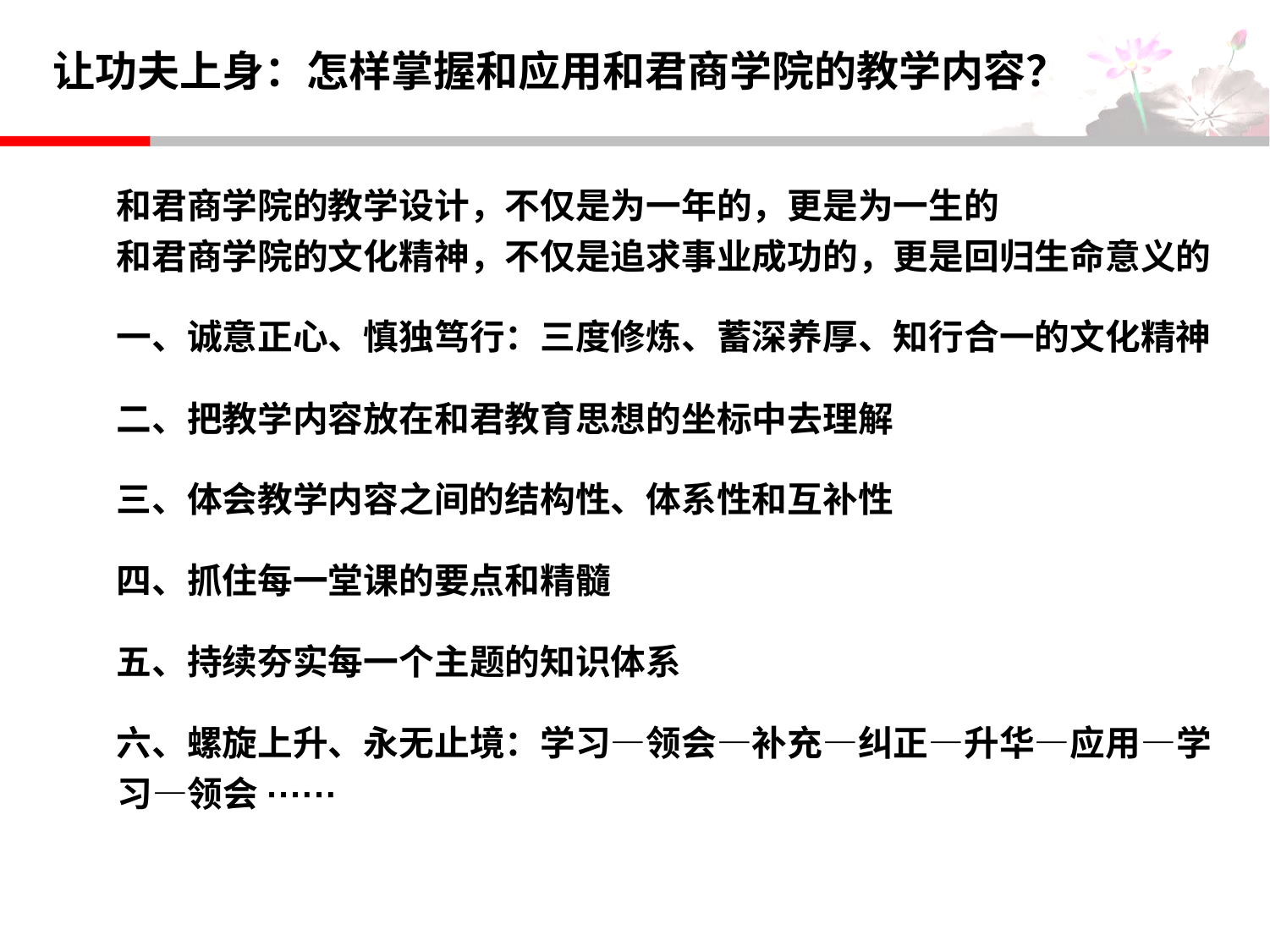

让功夫上身：怎样掌握和应用和君商学院的教学内容？
和君商学院的教学设计，不仅是为一年的，更是为一生的
和君商学院的文化精神，不仅是追求事业成功的，更是回归生命意义的

一、诚意正心、慎独笃行：三度修炼、蓄深养厚、知行合一的文化精神

二、把教学内容放在和君教育思想的坐标中去理解

三、体会教学内容之间的结构性、体系性和互补性

四、抓住每一堂课的要点和精髓

五、持续夯实每一个主题的知识体系

六、螺旋上升、永无止境：学习—领会—补充—纠正—升华—应用—学习—领会······